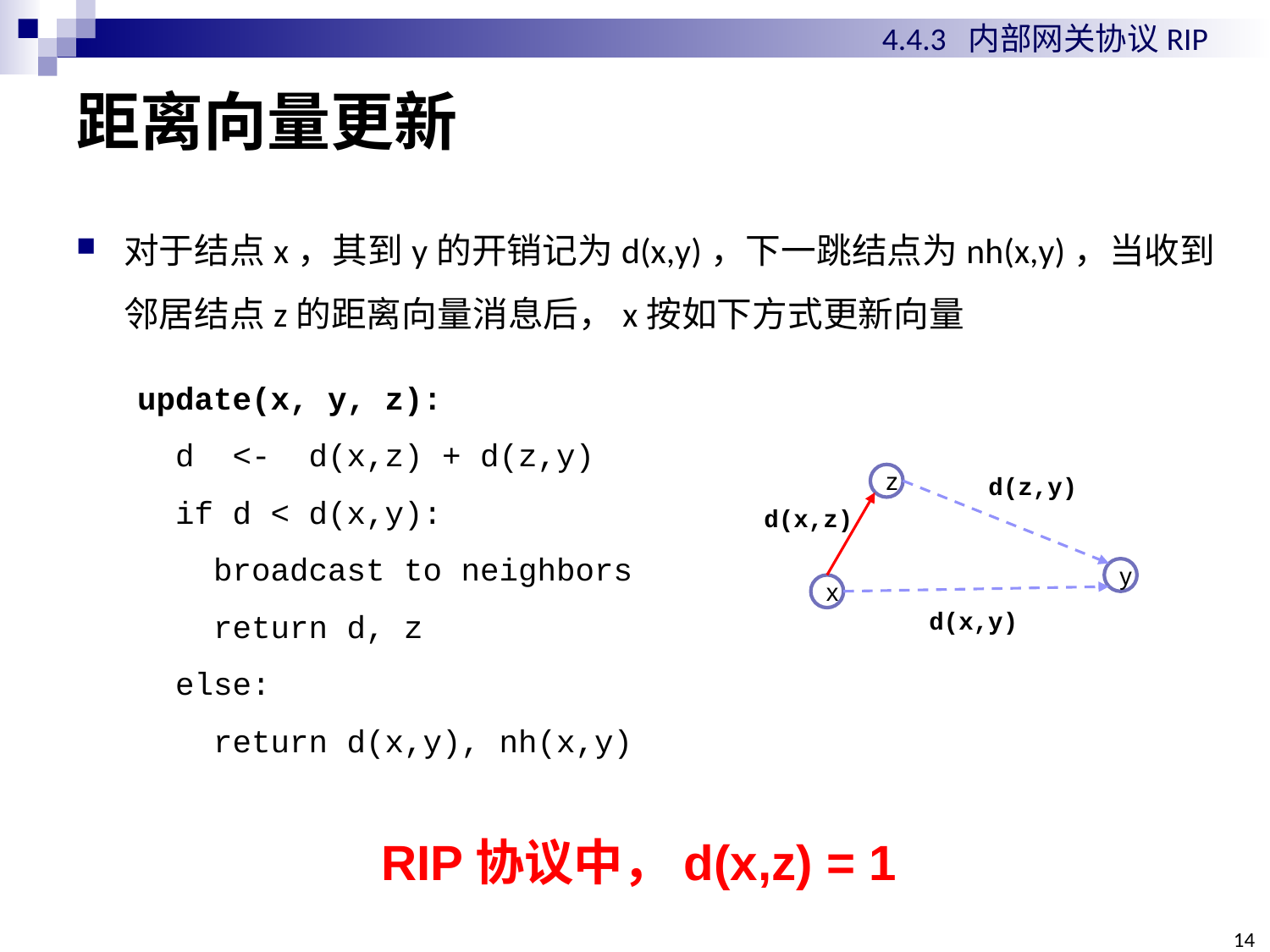

4.4.3  内部网关协议RIP
# 距离向量更新
对于结点x，其到y的开销记为d(x,y)，下一跳结点为nh(x,y)，当收到邻居结点z的距离向量消息后，x按如下方式更新向量
update(x, y, z):
  d  <-  d(x,z) + d(z,y)
  if d < d(x,y):
    broadcast to neighbors
    return d, z
  else:
    return d(x,y), nh(x,y)
z
d(z,y)
d(x,z)
y
x
d(x,y)
RIP协议中，d(x,z) = 1
14